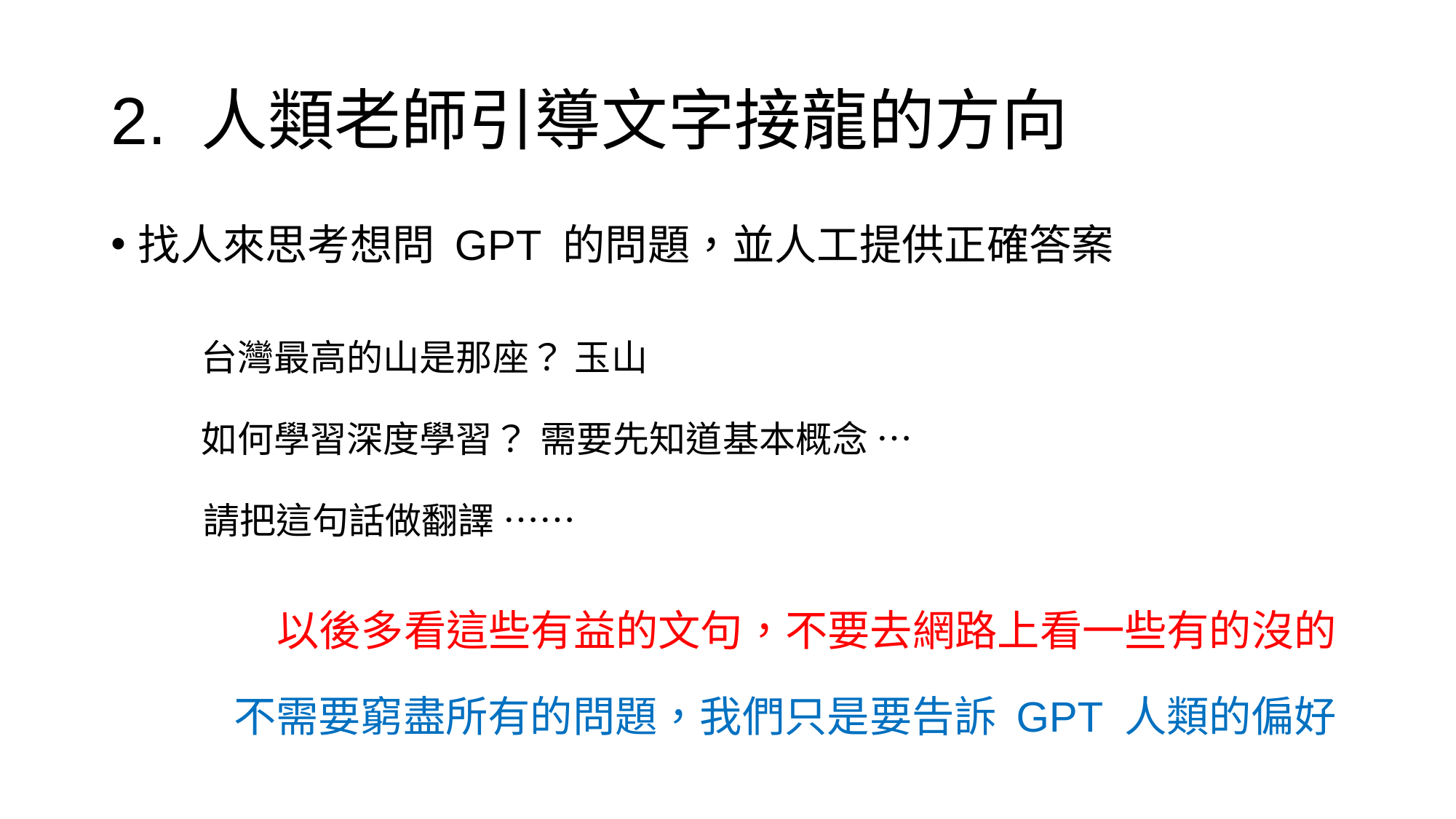

# 2. 人類老師引導文字接龍的方向
找人來思考想問 GPT 的問題，並人工提供正確答案

台灣最高的山是那座？
玉山
需要先知道基本概念 …
如何學習深度學習？
請把這句話做翻譯 ……
以後多看這些有益的文句，不要去網路上看一些有的沒的
不需要窮盡所有的問題，我們只是要告訴 GPT 人類的偏好